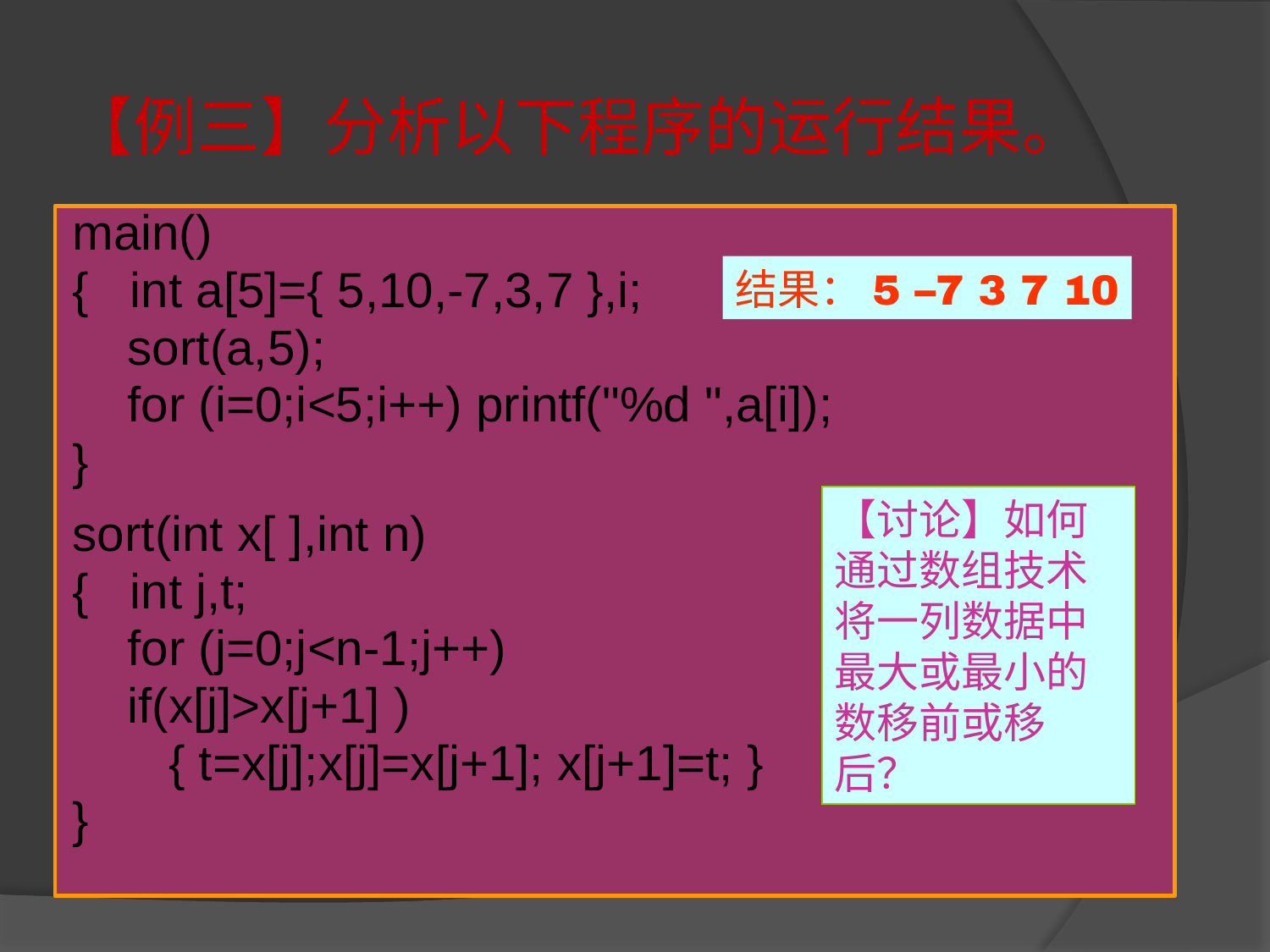

# 【例三】分析以下程序的运行结果。
main()
{   int a[5]={ 5,10,-7,3,7 },i;
    sort(a,5);
    for (i=0;i<5;i++) printf("%d ",a[i]);
}
sort(int x[ ],int n)
{   int j,t;
    for (j=0;j<n-1;j++)
    if(x[j]>x[j+1] )
       { t=x[j];x[j]=x[j+1]; x[j+1]=t; }
}
结果：5 –7 3 7 10
【讨论】如何通过数组技术将一列数据中最大或最小的数移前或移后？